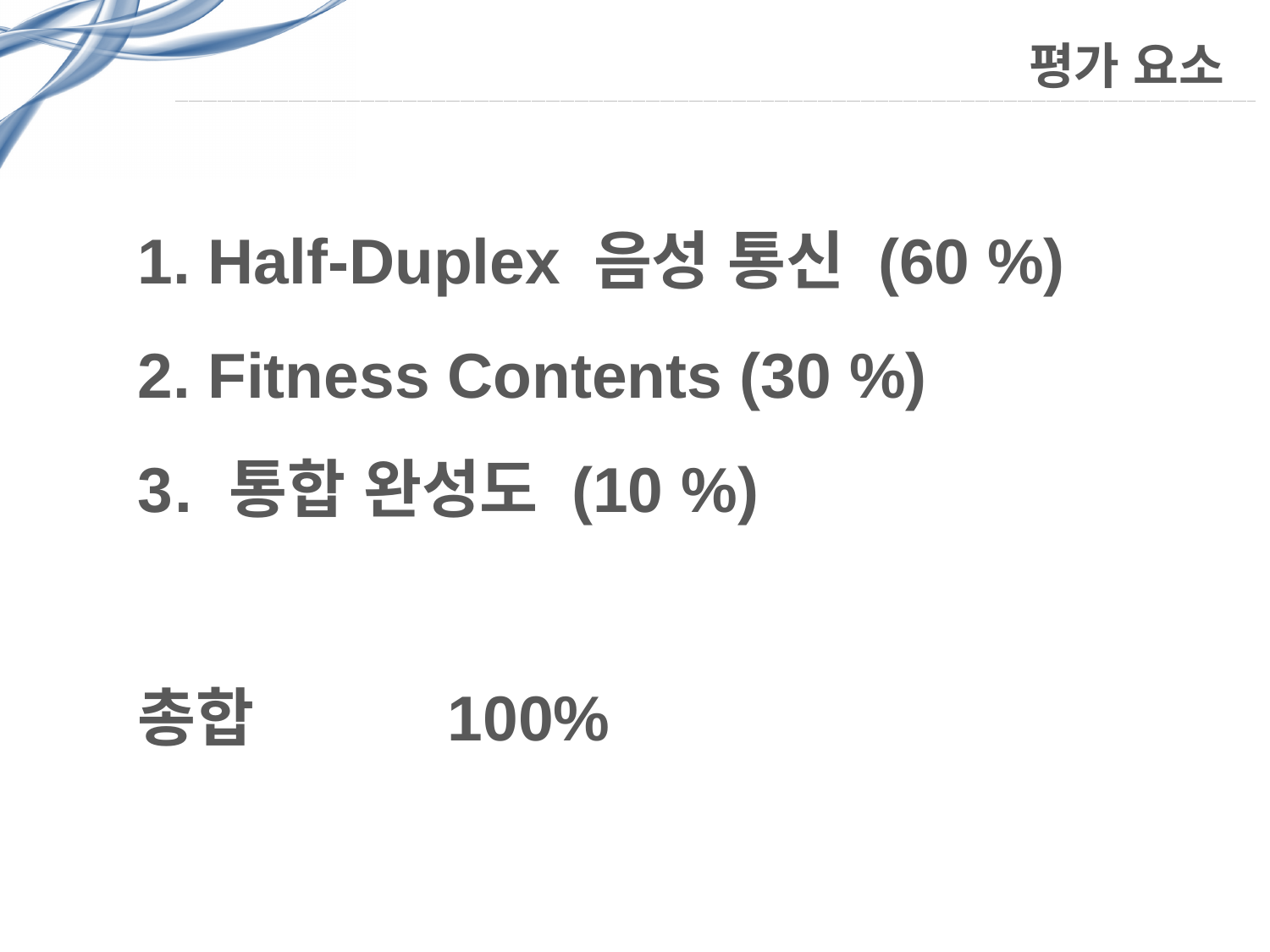

# 평가 요소
 Half-Duplex 음성 통신 (60 %)
 Fitness Contents (30 %)
 통합 완성도 (10 %)

총합          100%